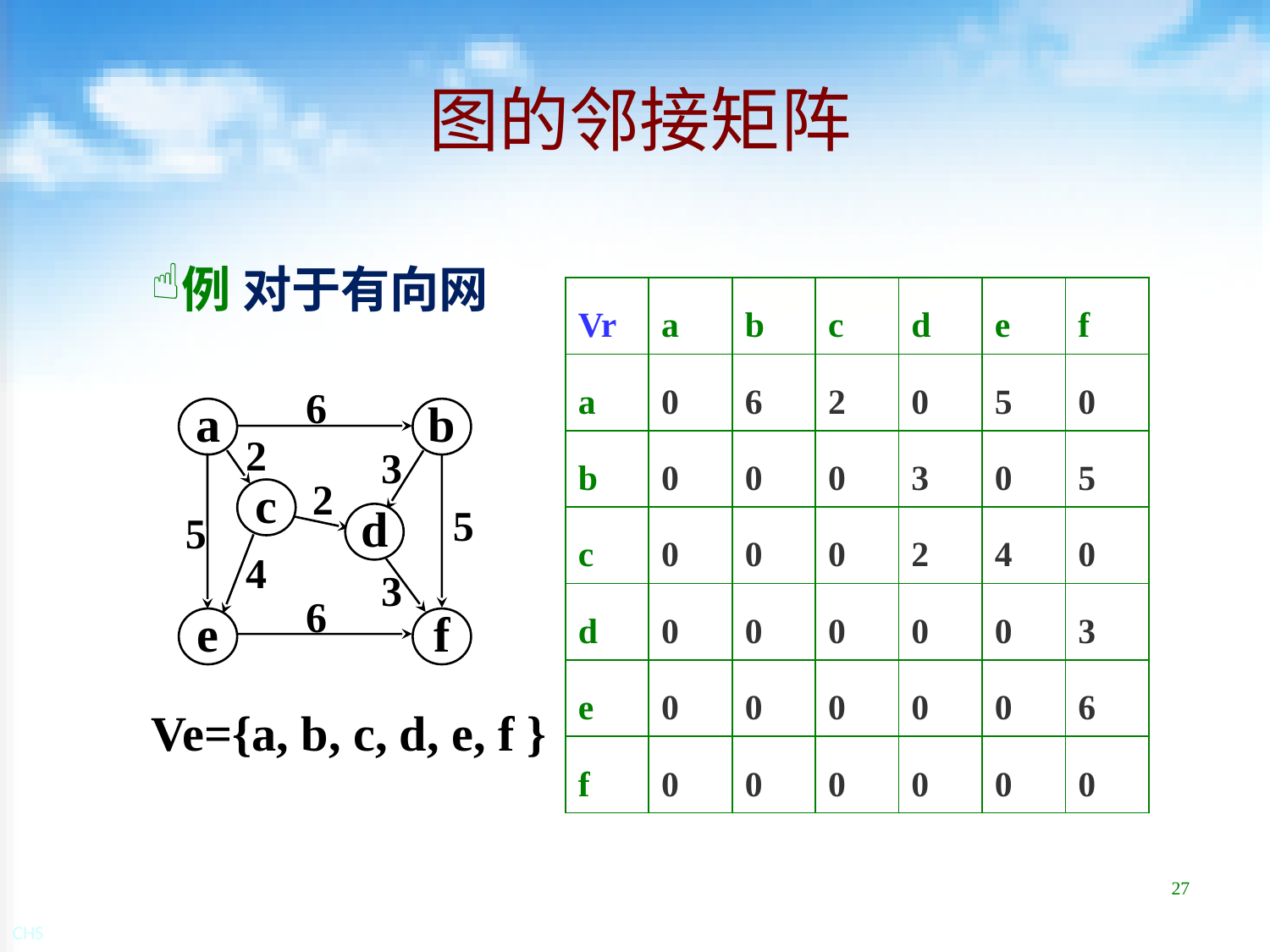

# 图的邻接矩阵
例 对于有向网

Ve={a, b, c, d, e, f }
| Vr | a | b | c | d | e | f |
| --- | --- | --- | --- | --- | --- | --- |
| a | 0 | 6 | 2 | 0 | 5 | 0 |
| b | 0 | 0 | 0 | 3 | 0 | 5 |
| c | 0 | 0 | 0 | 2 | 4 | 0 |
| d | 0 | 0 | 0 | 0 | 0 | 3 |
| e | 0 | 0 | 0 | 0 | 0 | 6 |
| f | 0 | 0 | 0 | 0 | 0 | 0 |
6
a
b

c
d

e
f

2
3
2
5
5
4
3
6
27